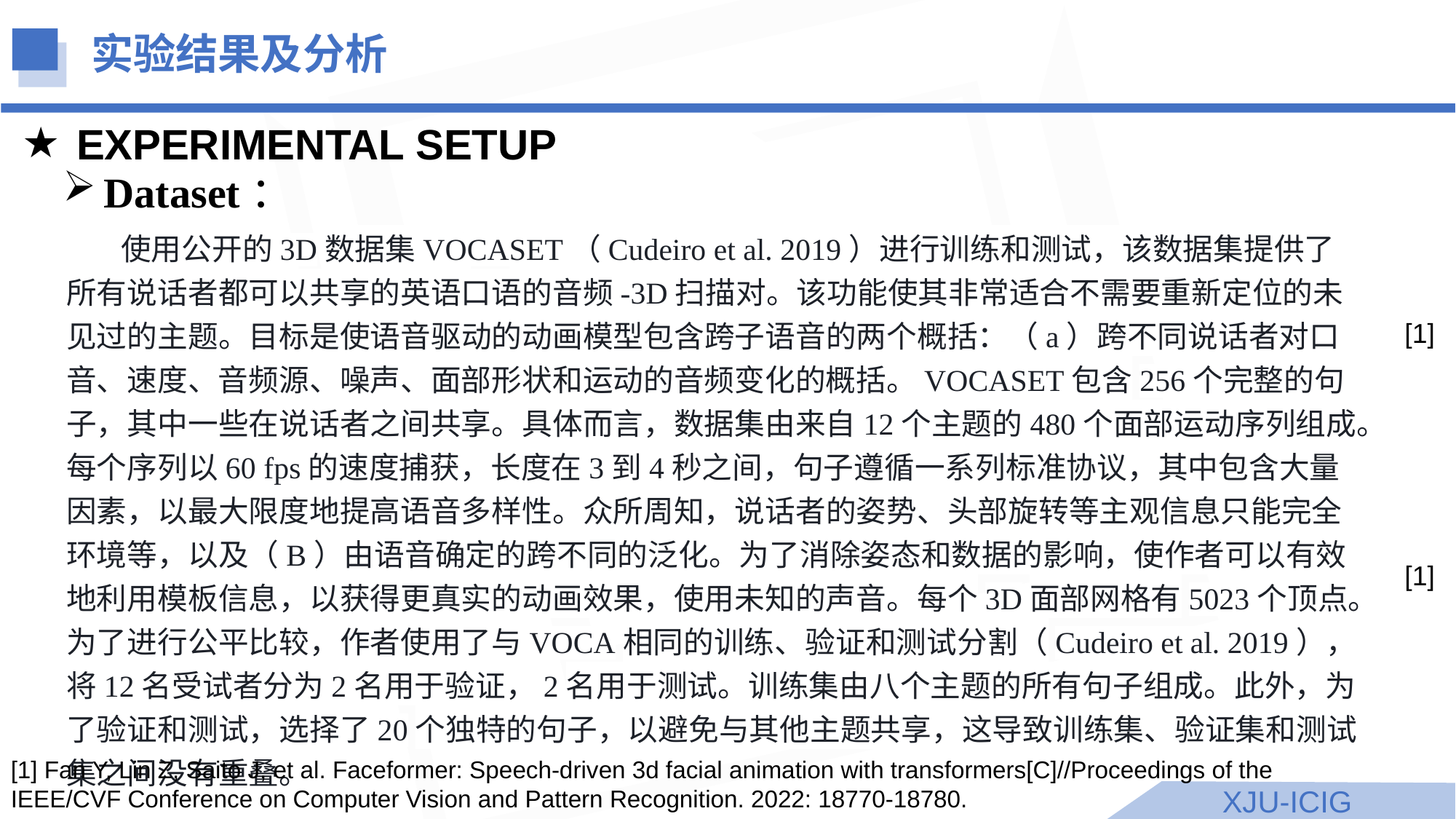

实验结果及分析

EXPERIMENTAL SETUP
Dataset：
使用公开的3D数据集VOCASET（Cudeiro et al. 2019）进行训练和测试，该数据集提供了所有说话者都可以共享的英语口语的音频-3D扫描对。该功能使其非常适合不需要重新定位的未见过的主题。目标是使语音驱动的动画模型包含跨子语音的两个概括：（a）跨不同说话者对口音、速度、音频源、噪声、面部形状和运动的音频变化的概括。VOCASET包含256个完整的句子，其中一些在说话者之间共享。具体而言，数据集由来自12个主题的480个面部运动序列组成。每个序列以60 fps的速度捕获，长度在3到4秒之间，句子遵循一系列标准协议，其中包含大量因素，以最大限度地提高语音多样性。众所周知，说话者的姿势、头部旋转等主观信息只能完全环境等，以及（B）由语音确定的跨不同的泛化。为了消除姿态和数据的影响，使作者可以有效地利用模板信息，以获得更真实的动画效果，使用未知的声音。每个3D面部网格有5023个顶点。为了进行公平比较，作者使用了与VOCA相同的训练、验证和测试分割（Cudeiro et al. 2019），将12名受试者分为2名用于验证，2名用于测试。训练集由八个主题的所有句子组成。此外，为了验证和测试，选择了20个独特的句子，以避免与其他主题共享，这导致训练集、验证集和测试集之间没有重叠。
[1]
[1]
[1] Fan Y, Lin Z, Saito J, et al. Faceformer: Speech-driven 3d facial animation with transformers[C]//Proceedings of the IEEE/CVF Conference on Computer Vision and Pattern Recognition. 2022: 18770-18780.
XJU-ICIG